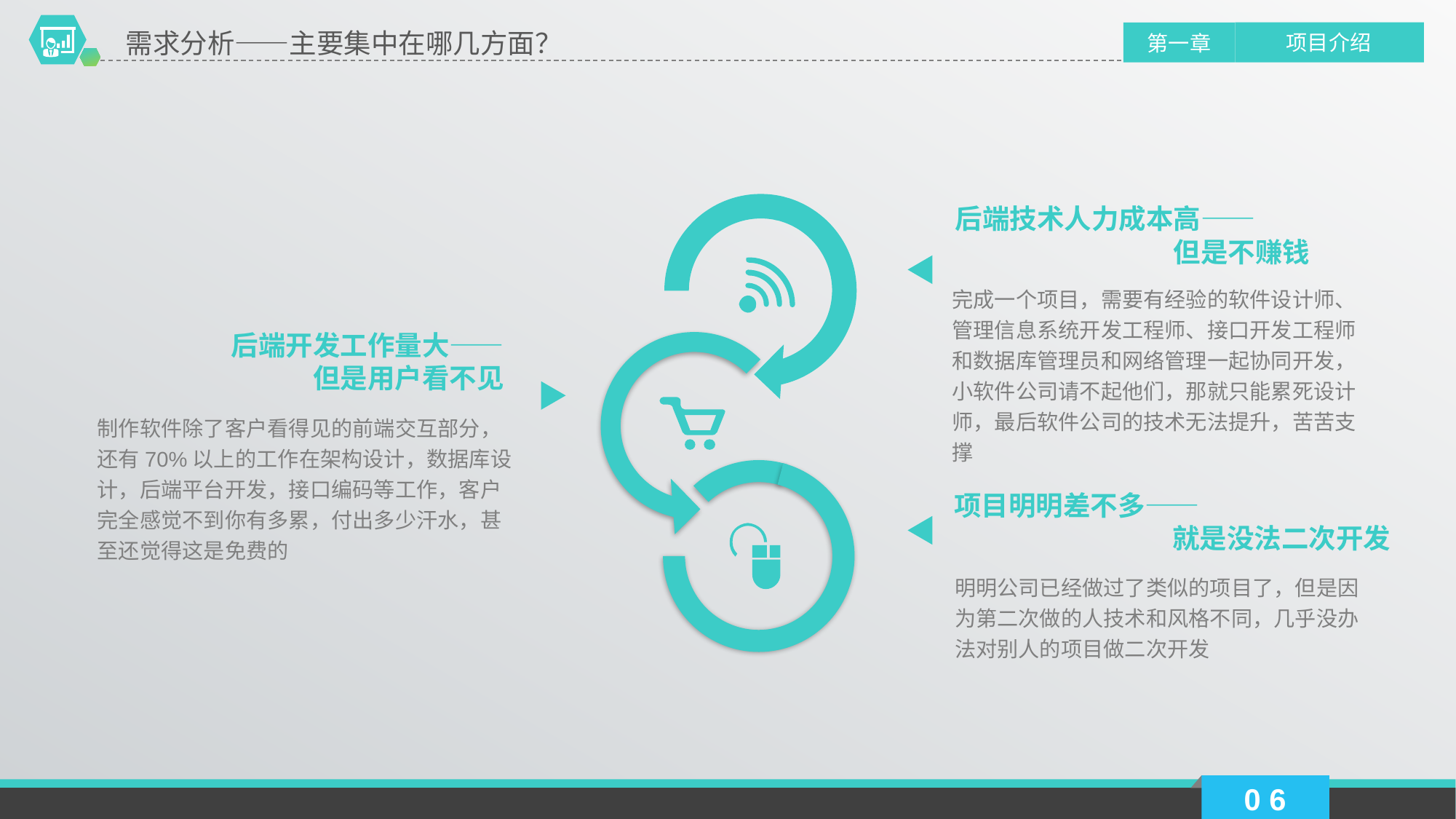

需求分析——主要集中在哪几方面？

项目介绍
第一章

后端技术人力成本高——
		但是不赚钱

完成一个项目，需要有经验的软件设计师、管理信息系统开发工程师、接口开发工程师和数据库管理员和网络管理一起协同开发，小软件公司请不起他们，那就只能累死设计师，最后软件公司的技术无法提升，苦苦支撑

后端开发工作量大——
但是用户看不见

制作软件除了客户看得见的前端交互部分，还有70%以上的工作在架构设计，数据库设计，后端平台开发，接口编码等工作，客户完全感觉不到你有多累，付出多少汗水，甚至还觉得这是免费的

项目明明差不多——
		就是没法二次开发

明明公司已经做过了类似的项目了，但是因为第二次做的人技术和风格不同，几乎没办法对别人的项目做二次开发

0 6

延时符